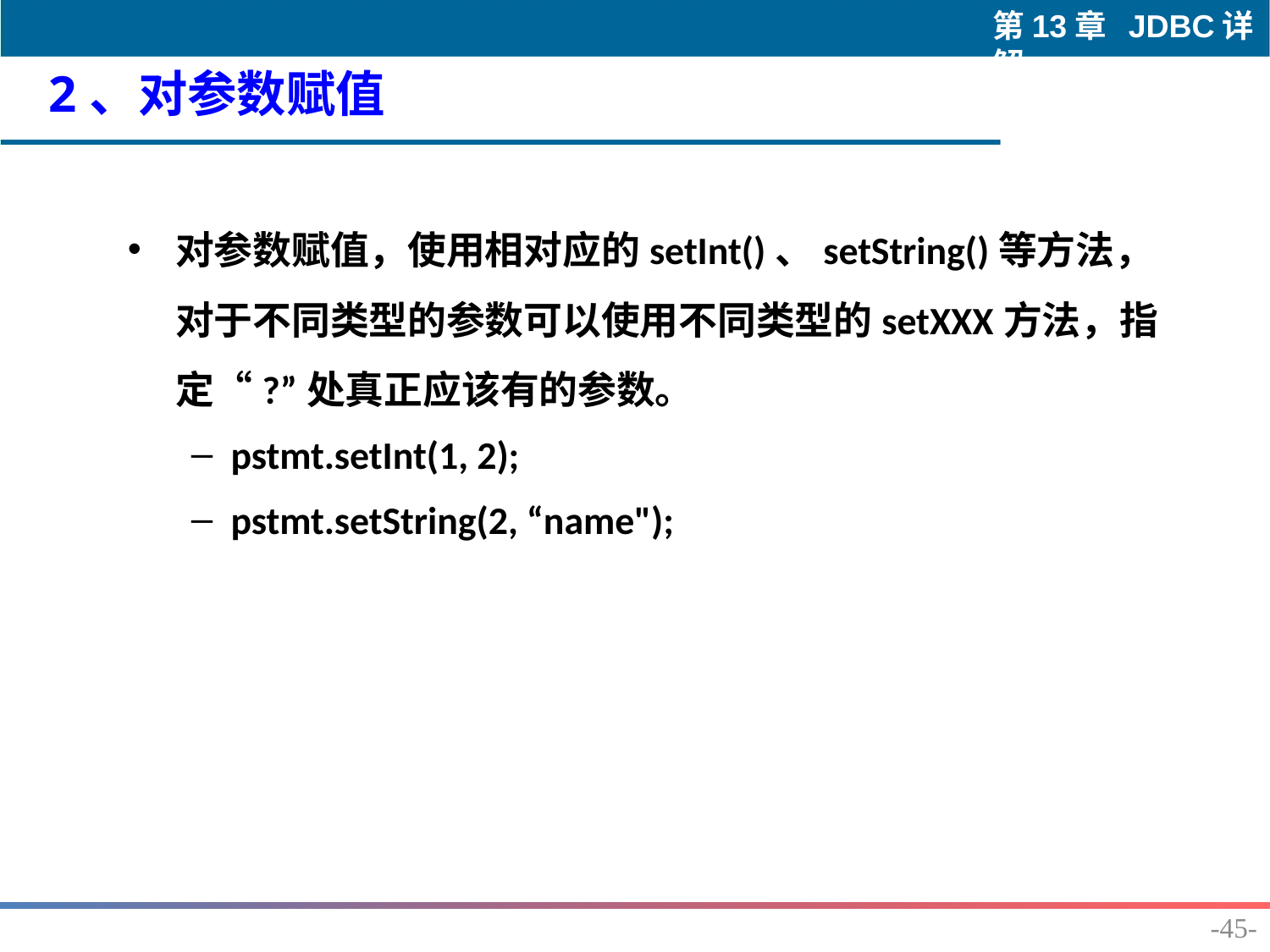

2、对参数赋值
对参数赋值，使用相对应的setInt()、setString()等方法，对于不同类型的参数可以使用不同类型的setXXX方法，指定“?”处真正应该有的参数。
pstmt.setInt(1, 2);
pstmt.setString(2, “name");

-45-